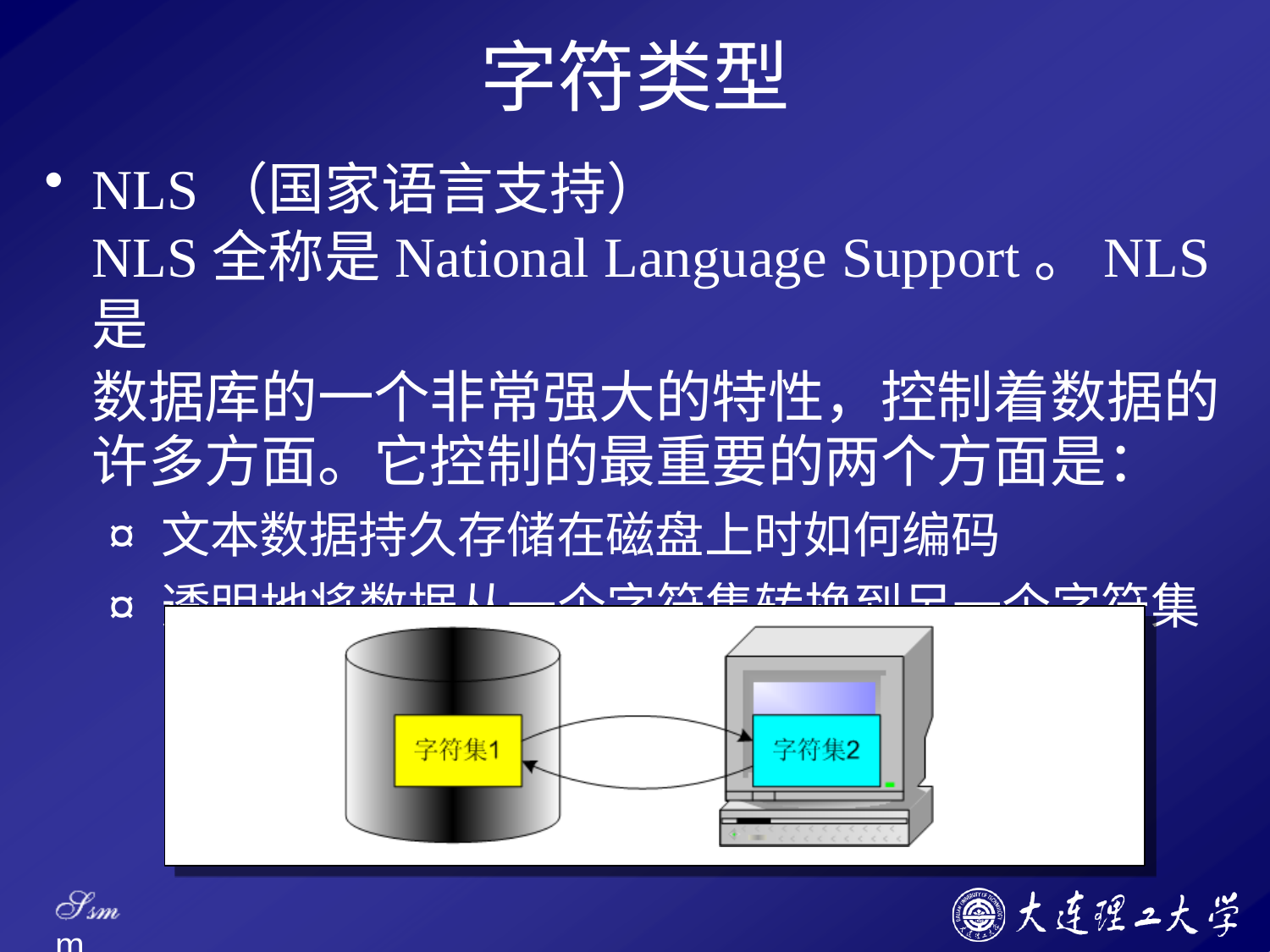

# 字符类型
NLS（国家语言支持）
NLS全称是National Language Support。NLS是
数据库的一个非常强大的特性，控制着数据的 许多方面。它控制的最重要的两个方面是：
¤ 文本数据持久存储在磁盘上时如何编码
¤ 透明地将数据从一个字符集转换到另一个字符集

Ssm